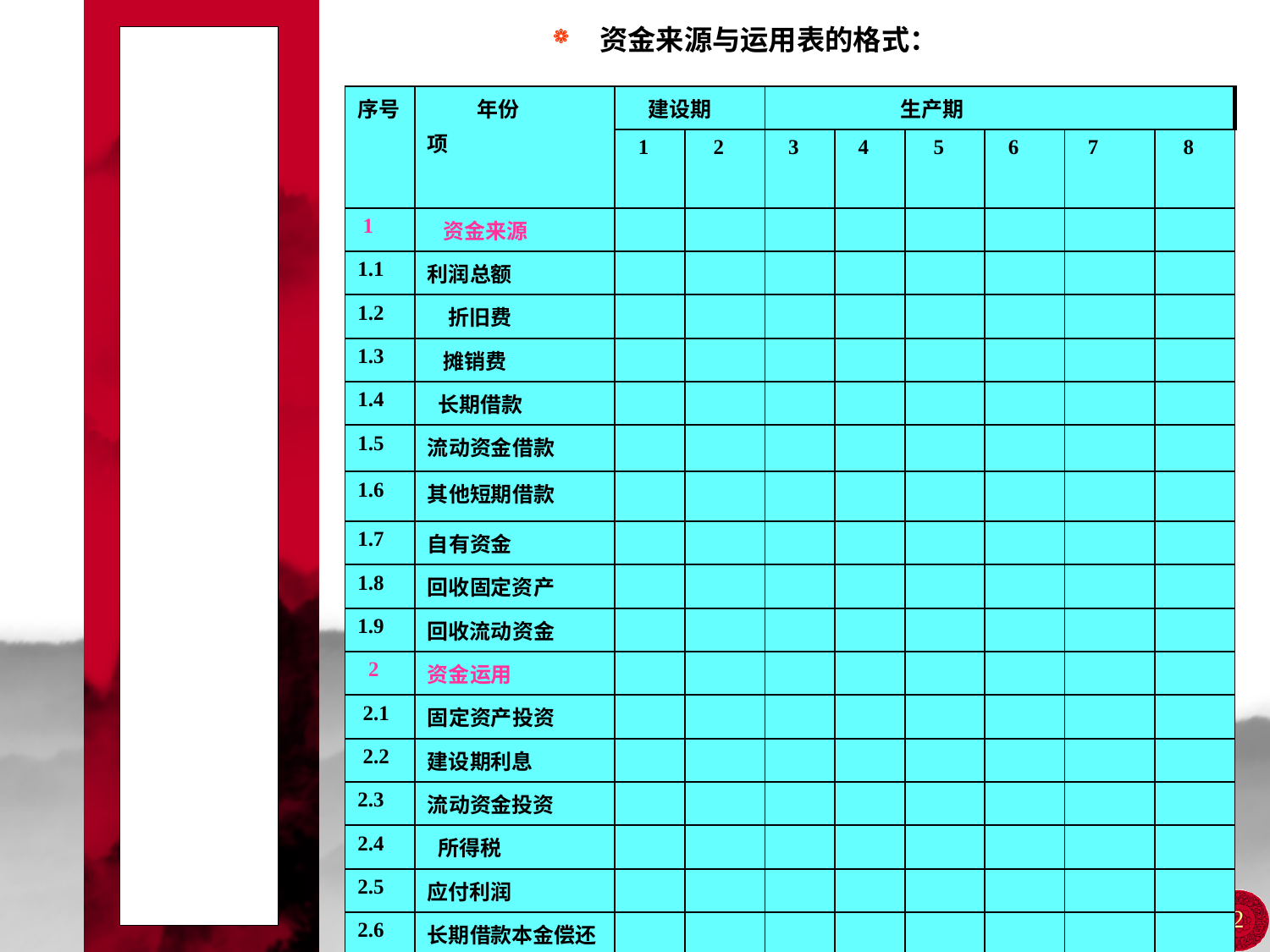

资金来源与运用表的格式：
# 第四节    项目的偿债能力分析
| 序号 | 年份 项 | 建设期 |  | 生产期 |  |  |  |  |  |
| --- | --- | --- | --- | --- | --- | --- | --- | --- | --- |
|  |  | 1 | 2 | 3 | 4 | 5 | 6 | 7 | 8 |
| 1 | 资金来源 |  |  |  |  |  |  |  |  |
| 1.1 | 利润总额 |  |  |  |  |  |  |  |  |
| 1.2 | 折旧费 |  |  |  |  |  |  |  |  |
| 1.3 | 摊销费 |  |  |  |  |  |  |  |  |
| 1.4 | 长期借款 |  |  |  |  |  |  |  |  |
| 1.5 | 流动资金借款 |  |  |  |  |  |  |  |  |
| 1.6 | 其他短期借款 |  |  |  |  |  |  |  |  |
| 1.7 | 自有资金 |  |  |  |  |  |  |  |  |
| 1.8 | 回收固定资产 |  |  |  |  |  |  |  |  |
| 1.9 | 回收流动资金 |  |  |  |  |  |  |  |  |
| 2 | 资金运用 |  |  |  |  |  |  |  |  |
| 2.1 | 固定资产投资 |  |  |  |  |  |  |  |  |
| 2.2 | 建设期利息 |  |  |  |  |  |  |  |  |
| 2.3 | 流动资金投资 |  |  |  |  |  |  |  |  |
| 2.4 | 所得税 |  |  |  |  |  |  |  |  |
| 2.5 | 应付利润 |  |  |  |  |  |  |  |  |
| 2.6 | 长期借款本金偿还 |  |  |  |  |  |  |  |  |
| 2.7 | 流动资金本金偿还 |  |  |  |  |  |  |  |  |
| 3 | 盈余资金(1-2) |  |  |  |  |  |  |  |  |
| 4 | 累计盈余资金 |  |  |  |  |  |  |  |  |
126